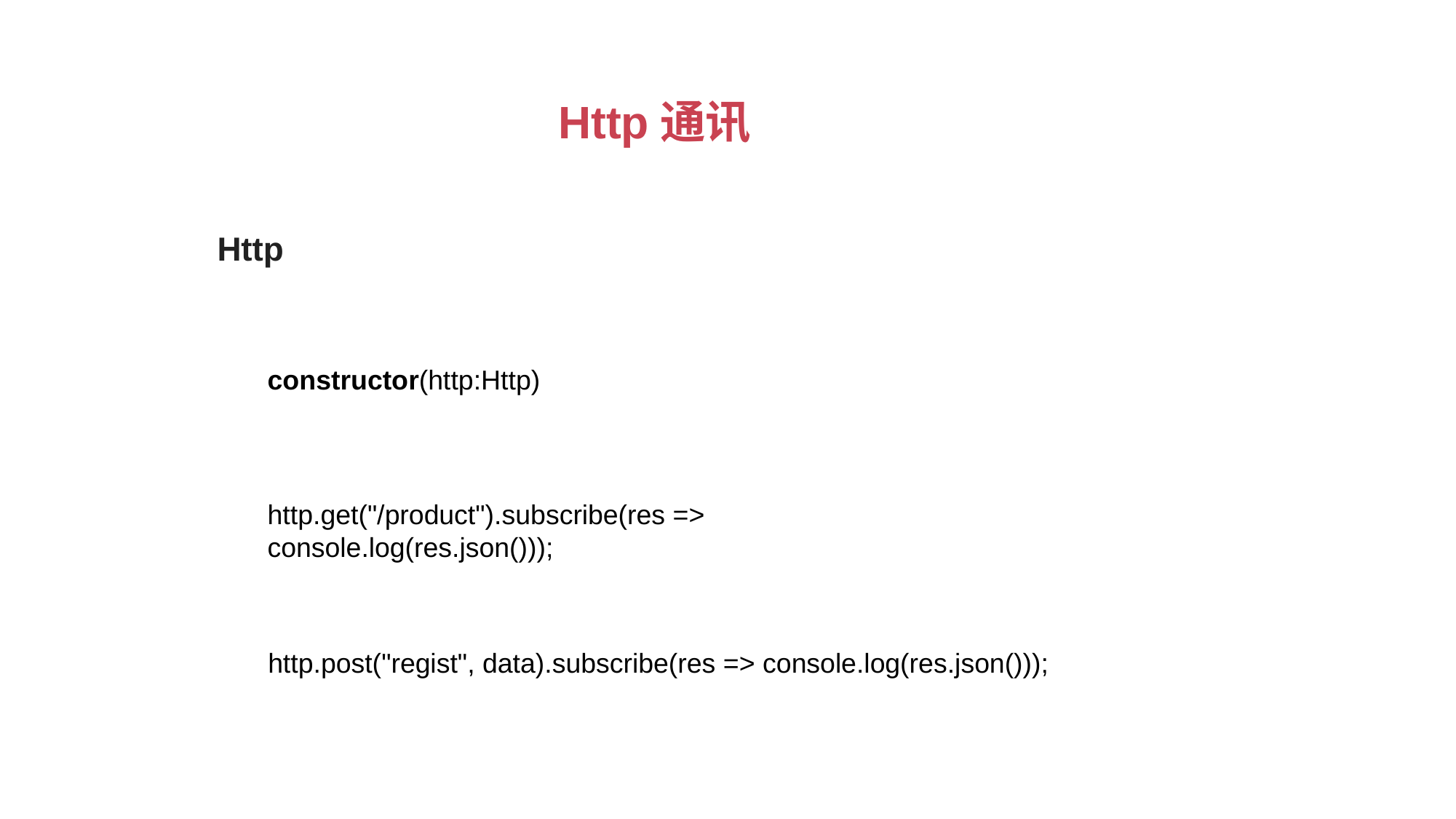

Http通讯
 Http
constructor(http:Http)
http.get("/product").subscribe(res => console.log(res.json()));
  http.post("regist", data).subscribe(res => console.log(res.json()));